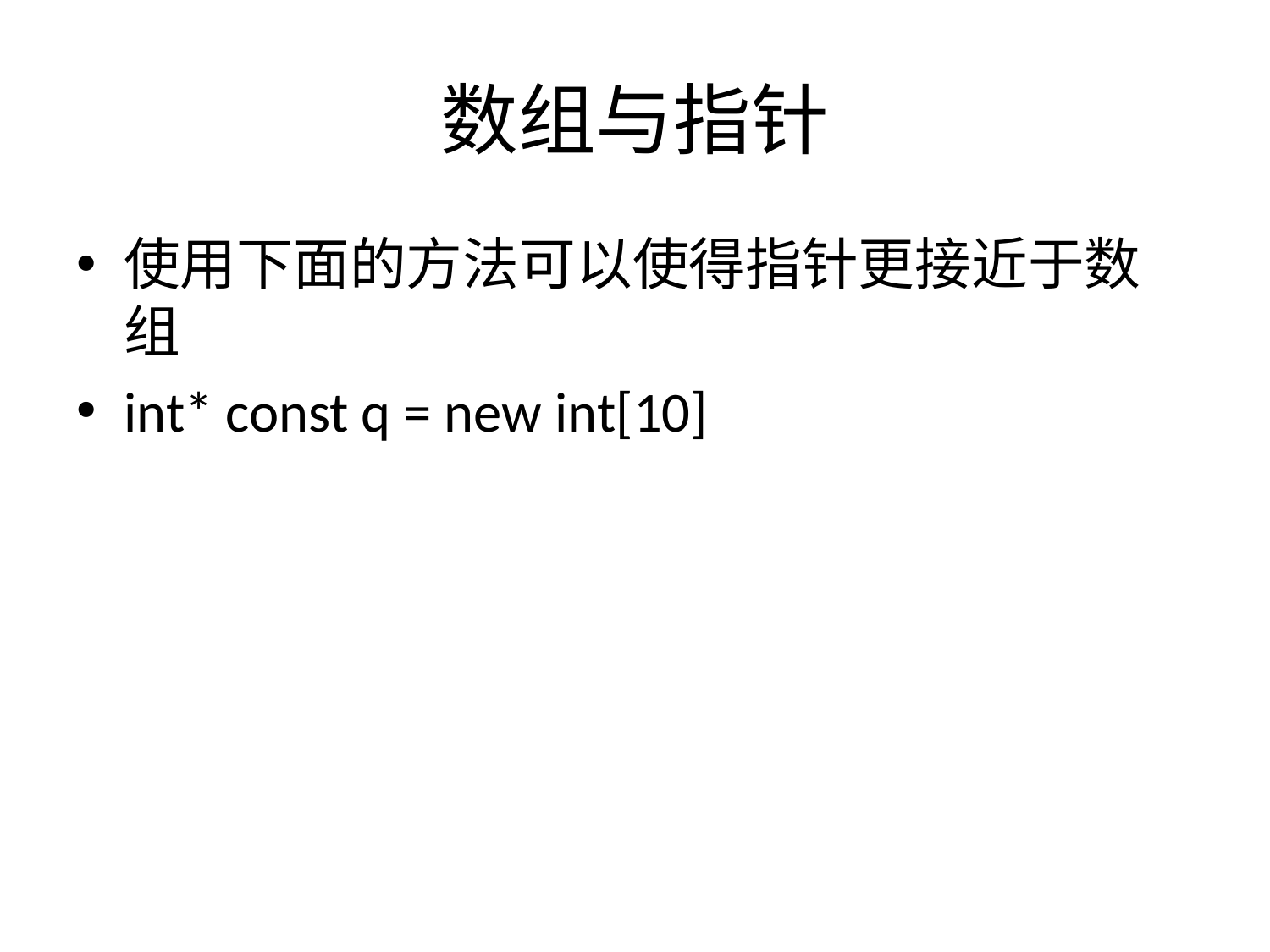

# 数组与指针
使用下面的方法可以使得指针更接近于数组
int* const q = new int[10]